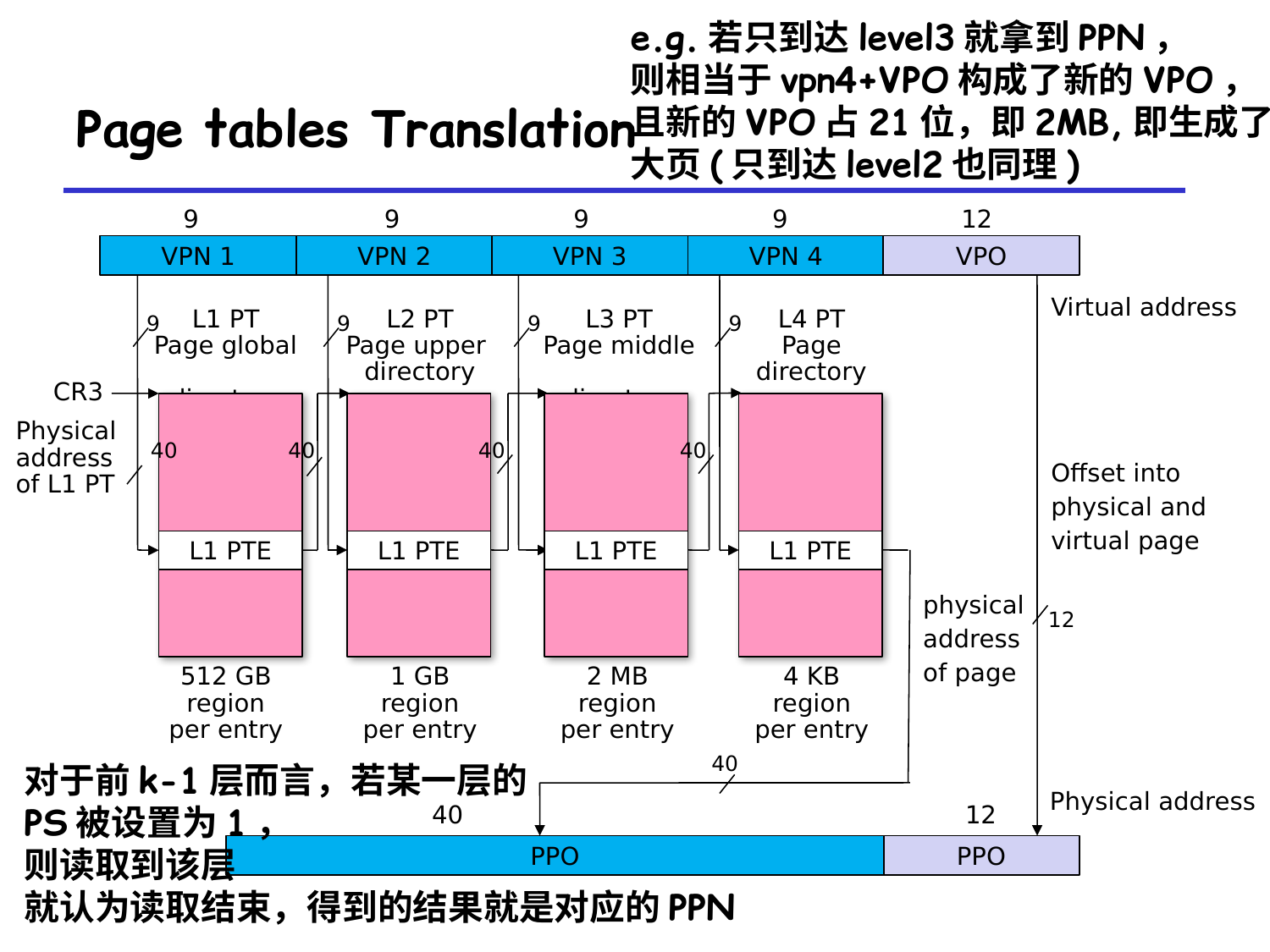

e.g.若只到达level3就拿到PPN，
则相当于vpn4+VPO构成了新的VPO，
且新的VPO占21位，即2MB,即生成了
大页(只到达level2也同理)
# Page tables Translation
9
9
9
9
12
VPN 1
VPN 2
VPN 3
VPN 4
VPO

Virtual address
L1 PT
Page global
directory
L2 PT
Page upper
directory
L3 PT
Page middle
directory
L4 PT
Page
directory
9
9
9
9

CR3

Physical
address
of L1 PT
40
40
40
40
Offset into
physical and
virtual page

L1 PTE
L1 PTE
L1 PTE
L1 PTE

physical
address
of page
12

512 GB
region
per entry
1 GB
region
per entry
2 MB
region
per entry
4 KB
region
per entry
40
对于前k-1层而言，若某一层的
PS被设置为1，
则读取到该层
就认为读取结束，得到的结果就是对应的PPN

Physical address
40
12
PPO
PPO
49